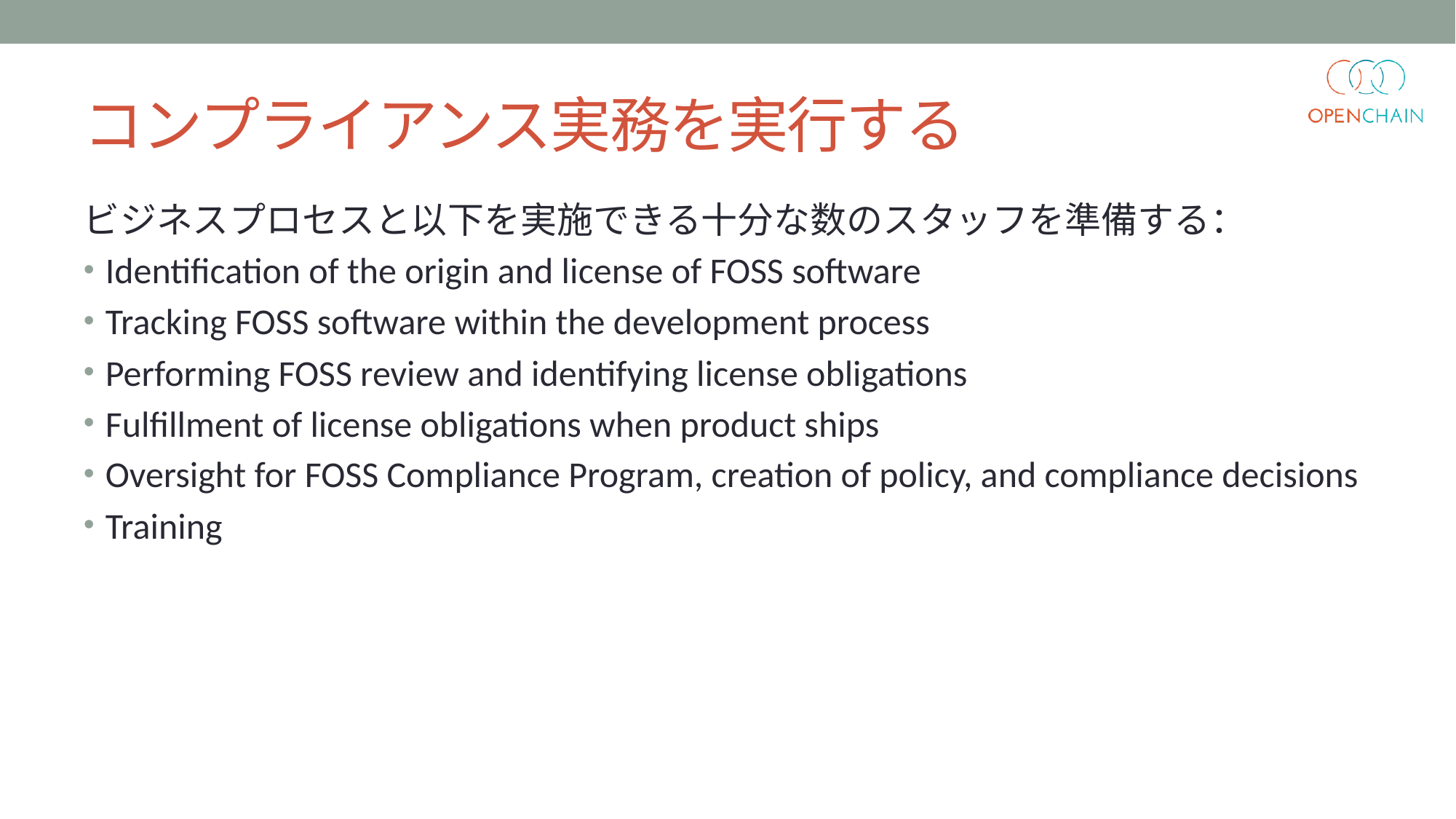

# コンプライアンス実務を実行する
ビジネスプロセスと以下を実施できる十分な数のスタッフを準備する：
Identification of the origin and license of FOSS software
Tracking FOSS software within the development process
Performing FOSS review and identifying license obligations
Fulfillment of license obligations when product ships
Oversight for FOSS Compliance Program, creation of policy, and compliance decisions
Training